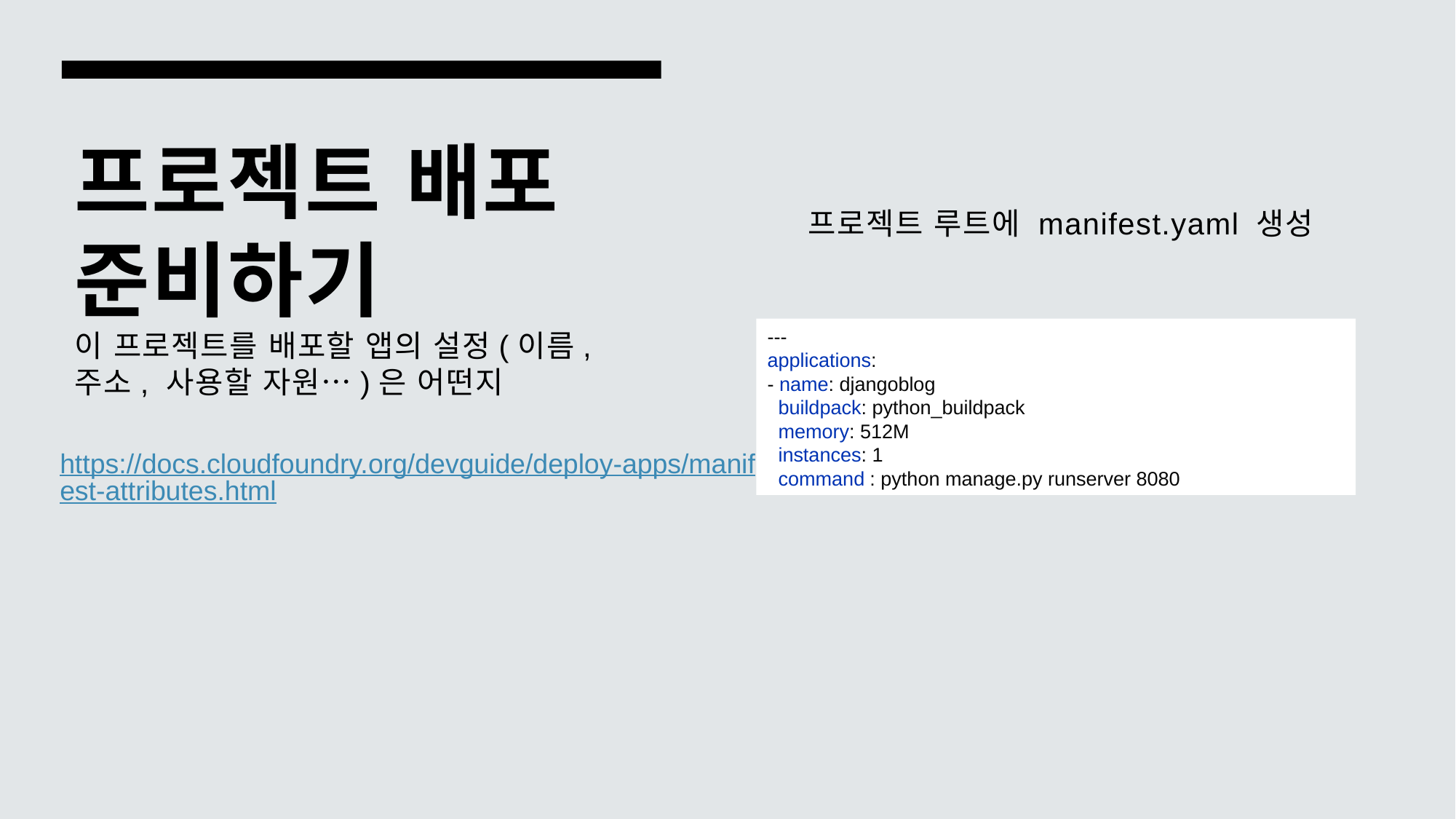

# 프로젝트 배포 준비하기 이 프로젝트를 배포할 앱의 설정(이름, 주소, 사용할 자원…)은 어떤지
프로젝트 루트에 manifest.yaml 생성
---
applications:
- name: djangoblog
  buildpack: python_buildpack
  memory: 512M
  instances: 1
  command : python manage.py runserver 8080
https://docs.cloudfoundry.org/devguide/deploy-apps/manifest-attributes.html